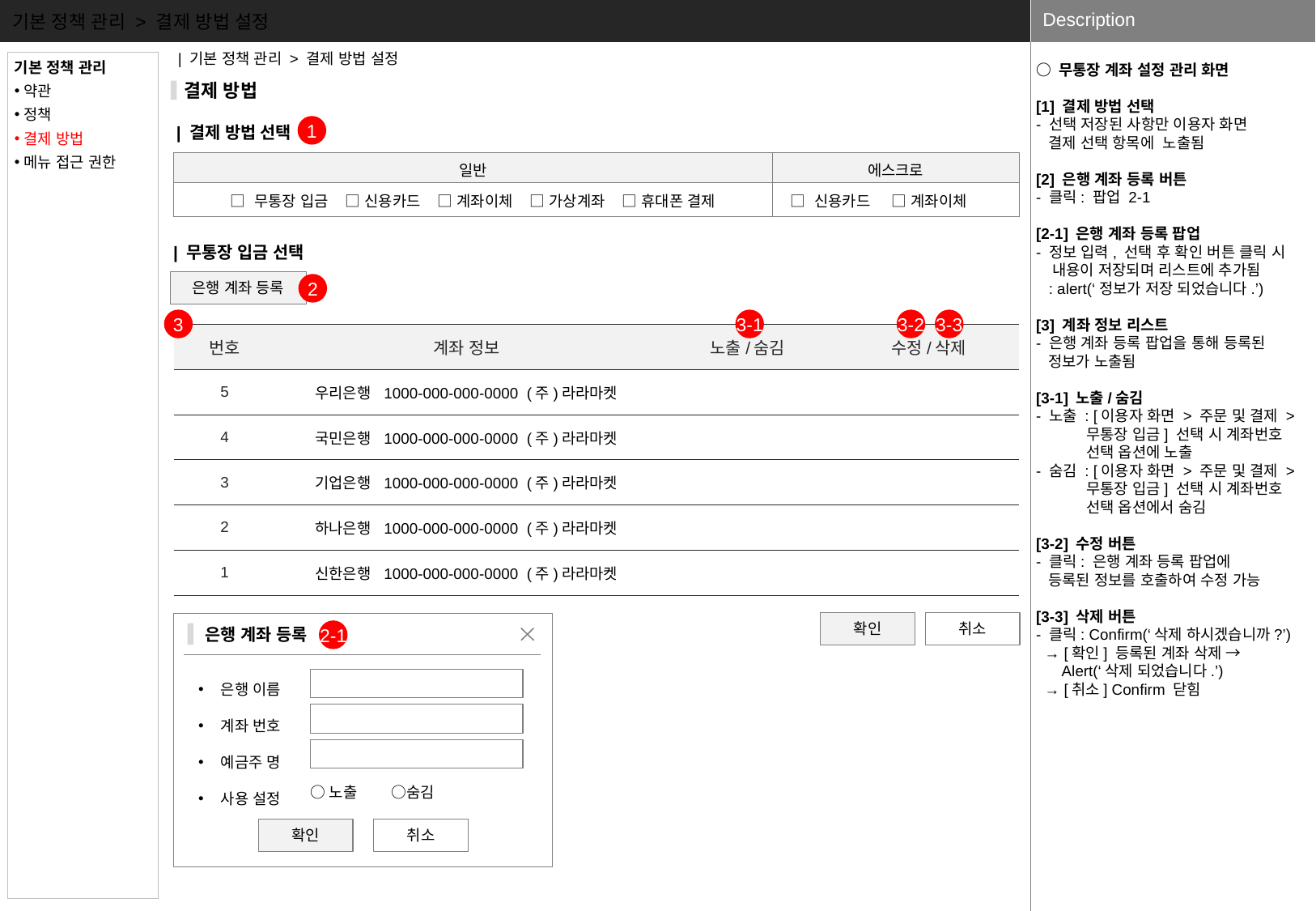

기본 정책 관리 > 결제 방법 설정

○ 무통장 계좌 설정 관리 화면

[1] 결제 방법 선택
- 선택 저장된 사항만 이용자 화면
  결제 선택 항목에  노출됨

[2] 은행 계좌 등록 버튼
- 클릭: 팝업 2-1

[2-1] 은행 계좌 등록 팝업
- 정보 입력, 선택 후 확인 버튼 클릭 시
   내용이 저장되며 리스트에 추가됨
   : alert(‘정보가 저장 되었습니다.’)

[3] 계좌 정보 리스트
- 은행 계좌 등록 팝업을 통해 등록된
  정보가 노출됨

[3-1] 노출/숨김
- 노출 : [이용자 화면 > 주문 및 결제 >
           무통장 입금] 선택 시 계좌번호
           선택 옵션에 노출
- 숨김 : [이용자 화면 > 주문 및 결제 >
           무통장 입금] 선택 시 계좌번호
           선택 옵션에서 숨김

[3-2] 수정 버튼
- 클릭: 은행 계좌 등록 팝업에
  등록된 정보를 호출하여 수정 가능

[3-3] 삭제 버튼
- 클릭: Confirm(‘삭제 하시겠습니까?’)
  → [확인] 등록된 계좌 삭제 →
      Alert(‘삭제 되었습니다.’)
  → [취소] Confirm 닫힘
| 기본 정책 관리 > 결제 방법 설정
기본 정책 관리
약관
정책
결제 방법
메뉴 접근 권한
결제 방법

1
| 결제 방법 선택
| 일반 | 에스크로 |
| --- | --- |
| □ 무통장 입금 □ 신용카드 □ 계좌이체 □ 가상계좌 □ 휴대폰 결제 | □ 신용카드 □ 계좌이체 |
| 무통장 입금 선택
은행 계좌 등록
2
3
3-1
3-2
3-3
| 번호 | 계좌 정보 | 노출/숨김 | 수정/삭제 |
| --- | --- | --- | --- |
| 5 | 우리은행 1000-000-000-0000 (주)라라마켓 |  |  |
| 4 | 국민은행 1000-000-000-0000 (주)라라마켓 |  |  |
| 3 | 기업은행 1000-000-000-0000 (주)라라마켓 |  |  |
| 2 | 하나은행 1000-000-000-0000 (주)라라마켓 |  |  |
| 1 | 신한은행 1000-000-000-0000 (주)라라마켓 |  |  |
확인
취소

은행 계좌 등록
2-1

은행 이름
계좌 번호
예금주 명
사용 설정

○노출        ○숨김
확인
취소